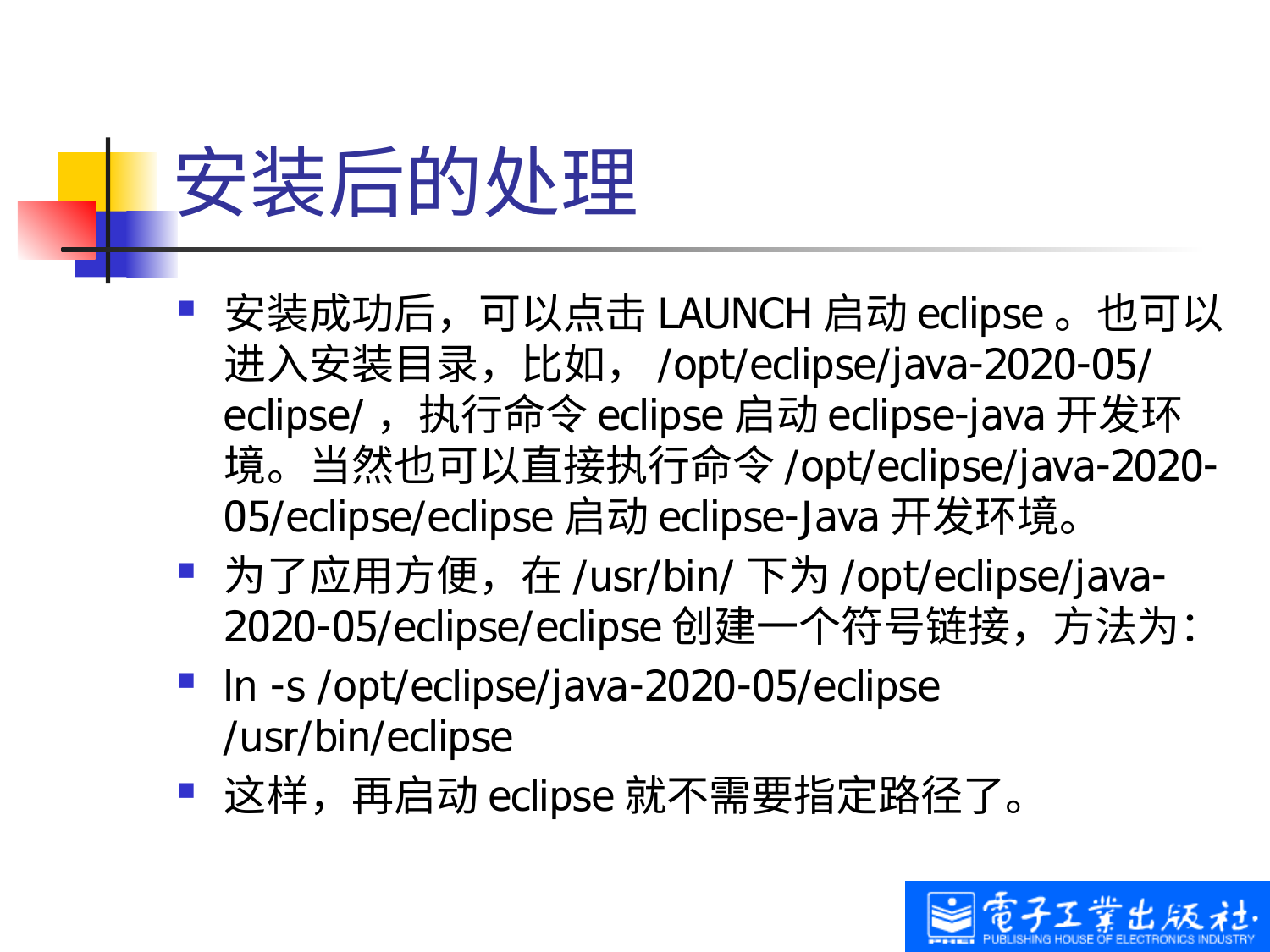

# 安装后的处理
安装成功后，可以点击LAUNCH启动eclipse。也可以进入安装目录，比如，/opt/eclipse/java-2020-05/eclipse/，执行命令eclipse启动eclipse-java开发环境。当然也可以直接执行命令/opt/eclipse/java-2020-05/eclipse/eclipse启动eclipse-Java开发环境。
为了应用方便，在/usr/bin/下为/opt/eclipse/java-2020-05/eclipse/eclipse创建一个符号链接，方法为：
ln -s /opt/eclipse/java-2020-05/eclipse  /usr/bin/eclipse
这样，再启动eclipse就不需要指定路径了。